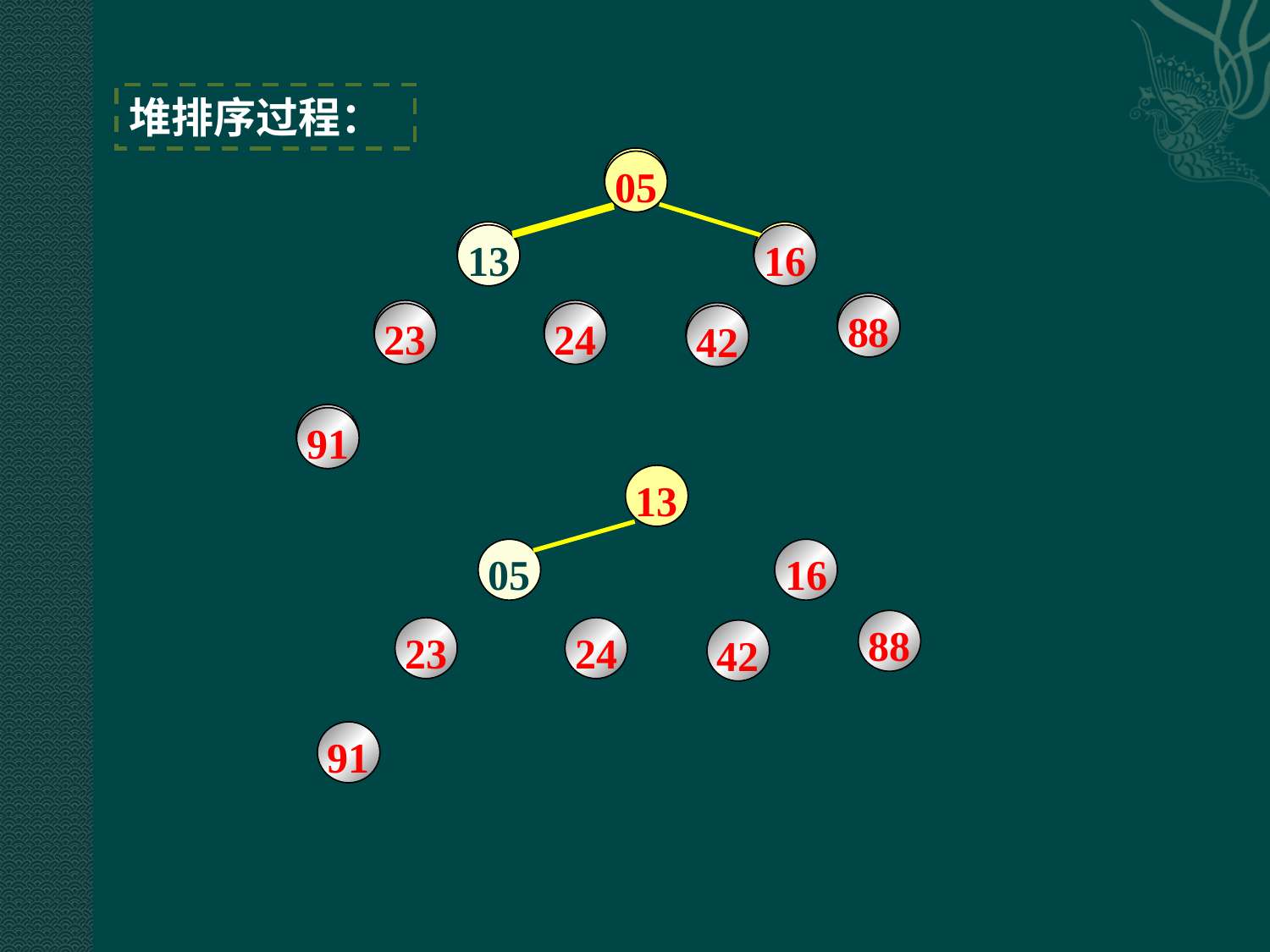

堆排序过程：
42
16

88
13
91
05
05
88
23
23
24
24
16
42
13
91
42
05

88
13
91
16
05
88
23
23
24
24
16
42
13
91
42
13

88
05
91
16
05
88
23
23
24
24
16
42
13
91